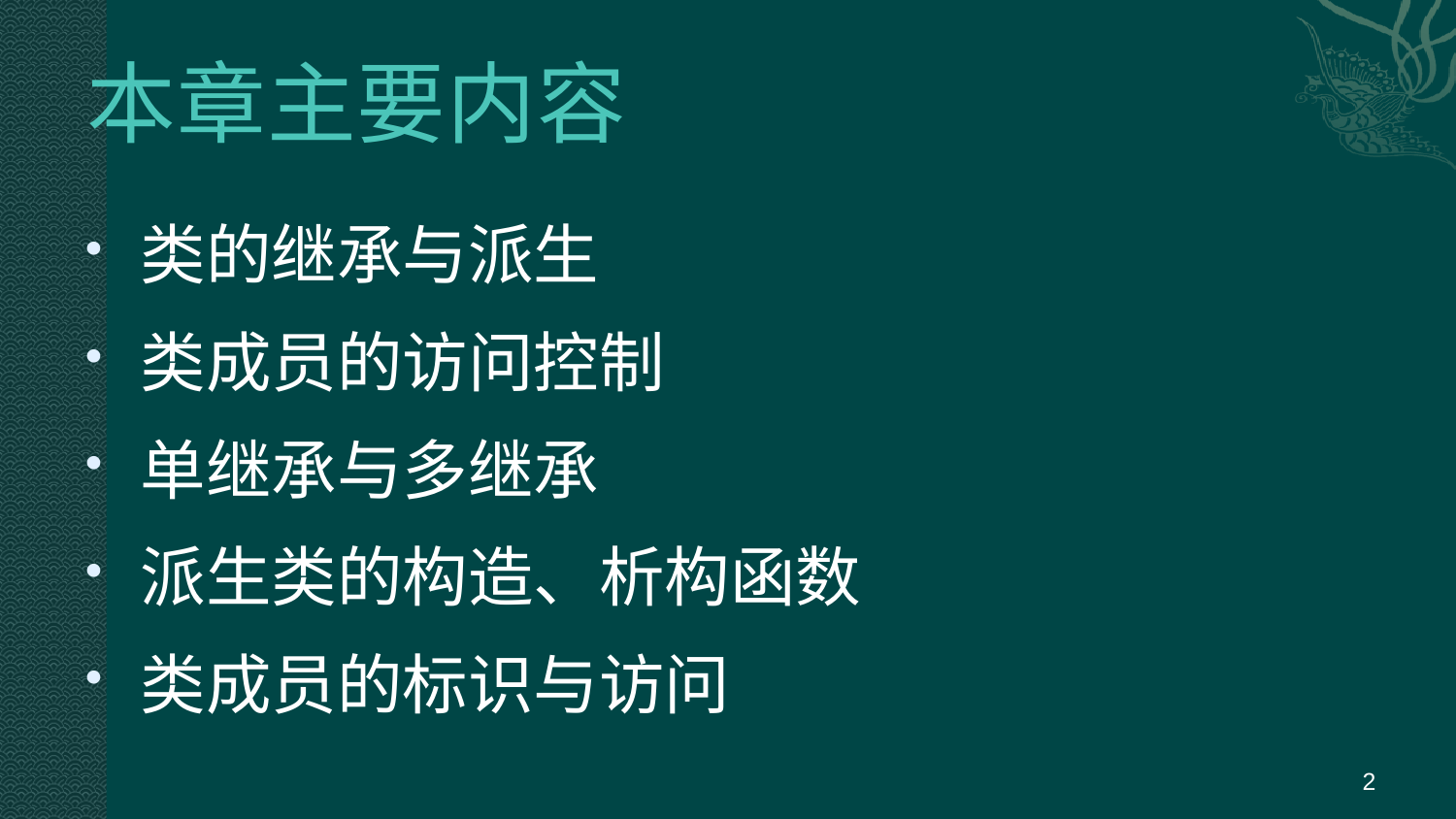

# 本章主要内容
类的继承与派生
类成员的访问控制
单继承与多继承
派生类的构造、析构函数
类成员的标识与访问
2